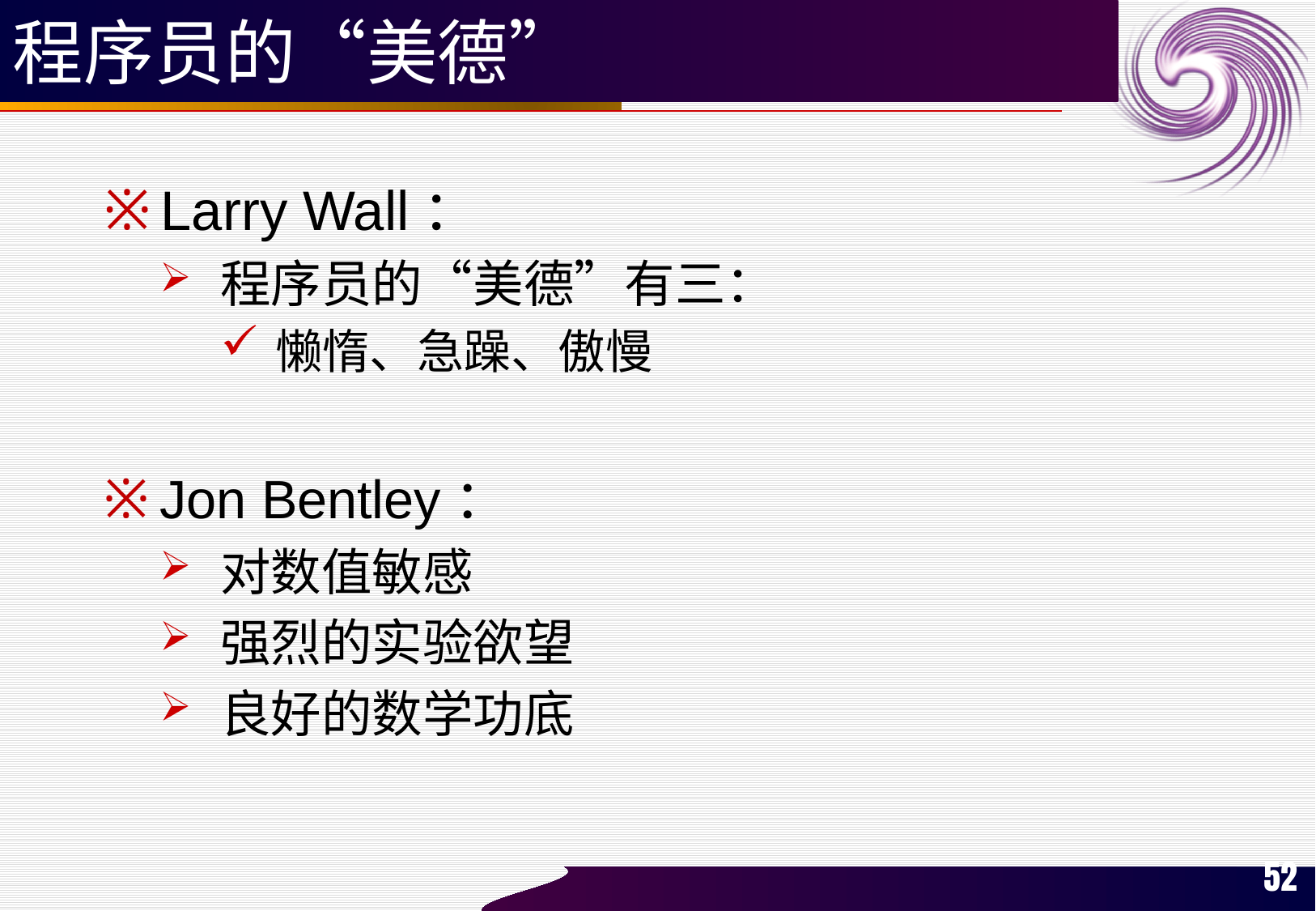

# 程序员的“美德”
Larry Wall：
程序员的“美德”有三：
懒惰、急躁、傲慢

Jon Bentley：
对数值敏感
强烈的实验欲望
良好的数学功底
52